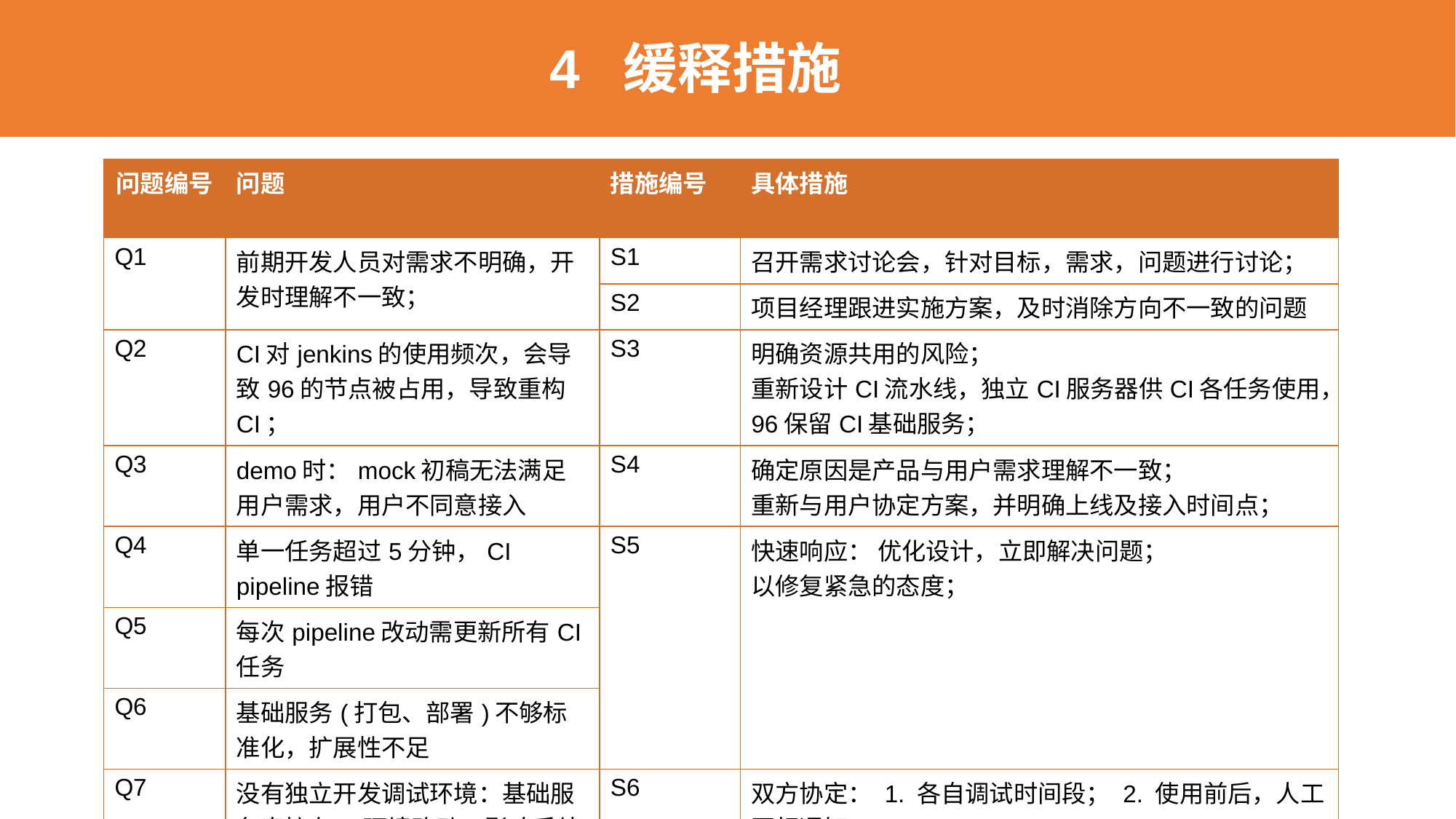

# 4  缓释措施
| 问题编号 | 问题 | 措施编号 | 具体措施 |
| --- | --- | --- | --- |
| Q1 | 前期开发人员对需求不明确，开发时理解不一致； | S1 | 召开需求讨论会，针对目标，需求，问题进行讨论； |
|  |  | S2 | 项目经理跟进实施方案，及时消除方向不一致的问题 |
| Q2 | CI对jenkins的使用频次，会导致96的节点被占用，导致重构CI； | S3 | 明确资源共用的风险； 重新设计CI流水线，独立CI服务器供CI各任务使用，96保留CI基础服务； |
| Q3 | demo时：mock初稿无法满足用户需求，用户不同意接入 | S4 | 确定原因是产品与用户需求理解不一致； 重新与用户协定方案，并明确上线及接入时间点； |
| Q4 | 单一任务超过5分钟，CI pipeline报错 | S5 | 快速响应： 优化设计，立即解决问题； 以修复紧急的态度； |
| Q5 | 每次pipeline改动需更新所有CI任务 |  |  |
| Q6 | 基础服务(打包、部署)不够标准化，扩展性不足 |  |  |
| Q7 | 没有独立开发调试环境：基础服务直接在ci环境改动，影响后续接入调试； | S6 | 双方协定： 1. 各自调试时间段； 2. 使用前后，人工互相通知； |